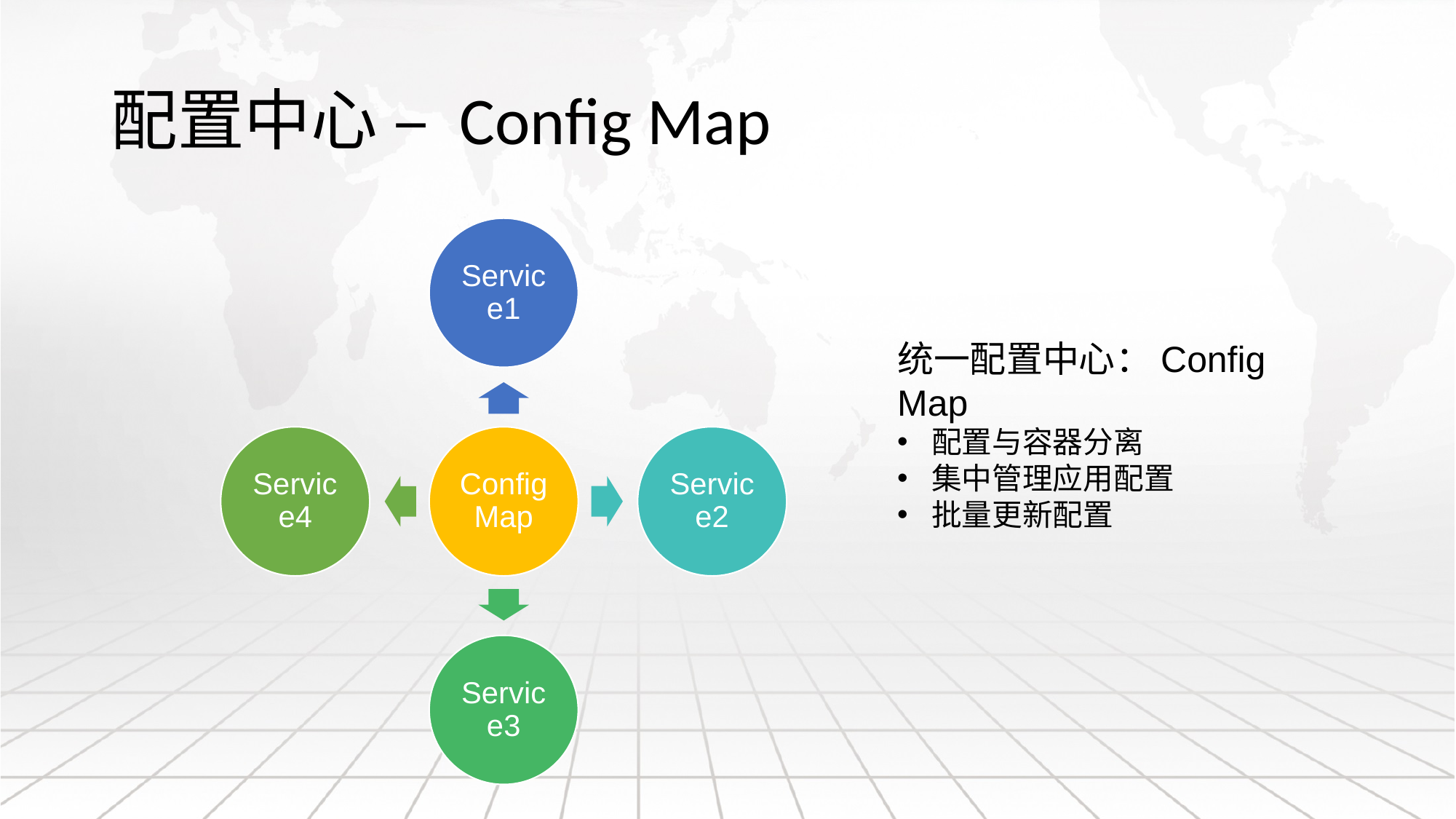

# 配置中心 – Config Map
Config Map

Service1

Service2

Service3

Service4
统一配置中心：Config Map
配置与容器分离
集中管理应用配置
批量更新配置